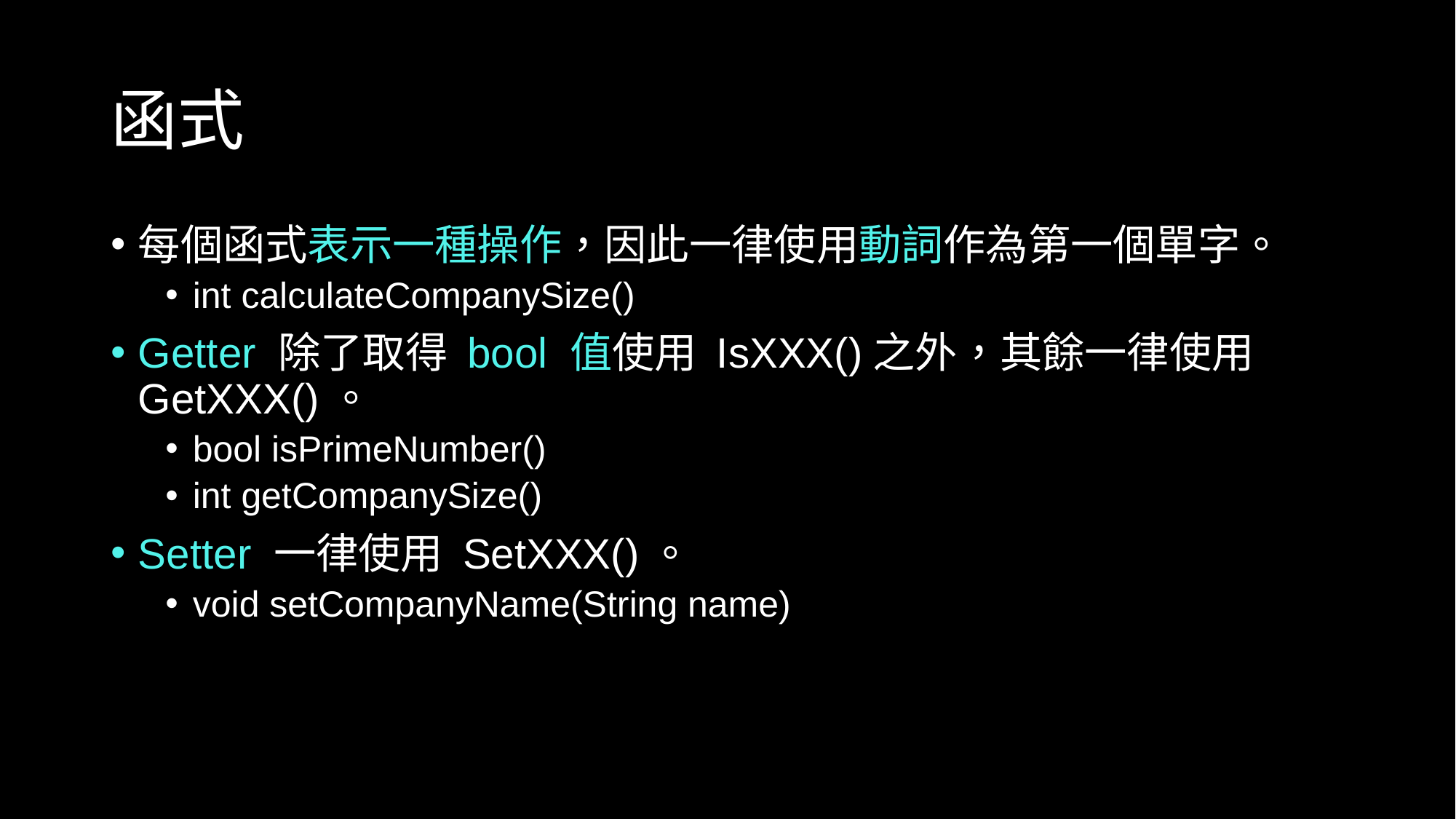

# 函式
每個函式表示一種操作，因此一律使用動詞作為第一個單字。
int calculateCompanySize()
Getter 除了取得 bool 值使用 IsXXX()之外，其餘一律使用 GetXXX()。
bool isPrimeNumber()
int getCompanySize()
Setter 一律使用 SetXXX()。
void setCompanyName(String name)